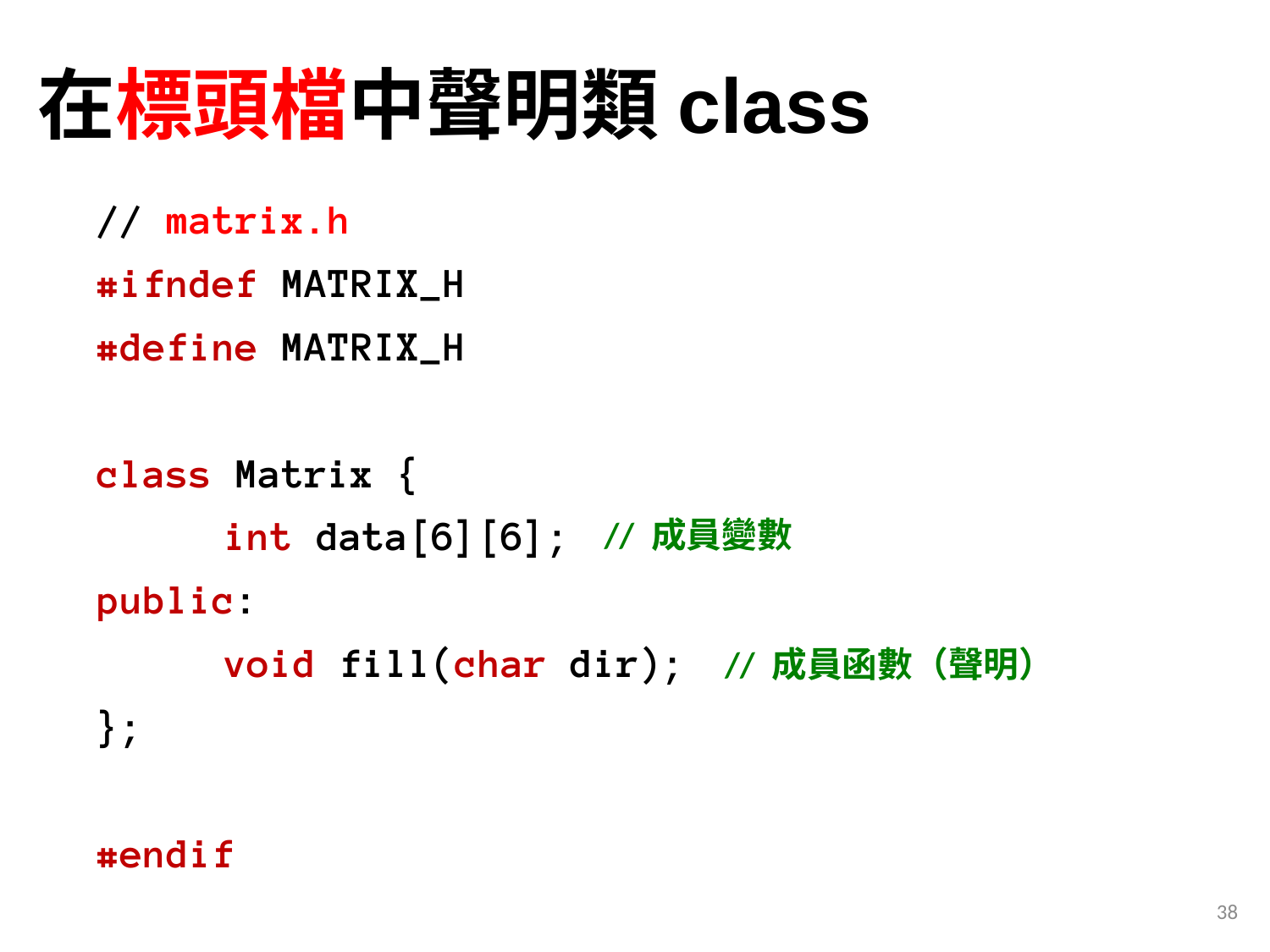

# 在標頭檔中聲明類class
// matrix.h
#ifndef MATRIX_H
#define MATRIX_H

class Matrix {
	int data[6][6];
public:
	void fill(char dir);
};

#endif
// 成員變數
// 成員函數（聲明）
38